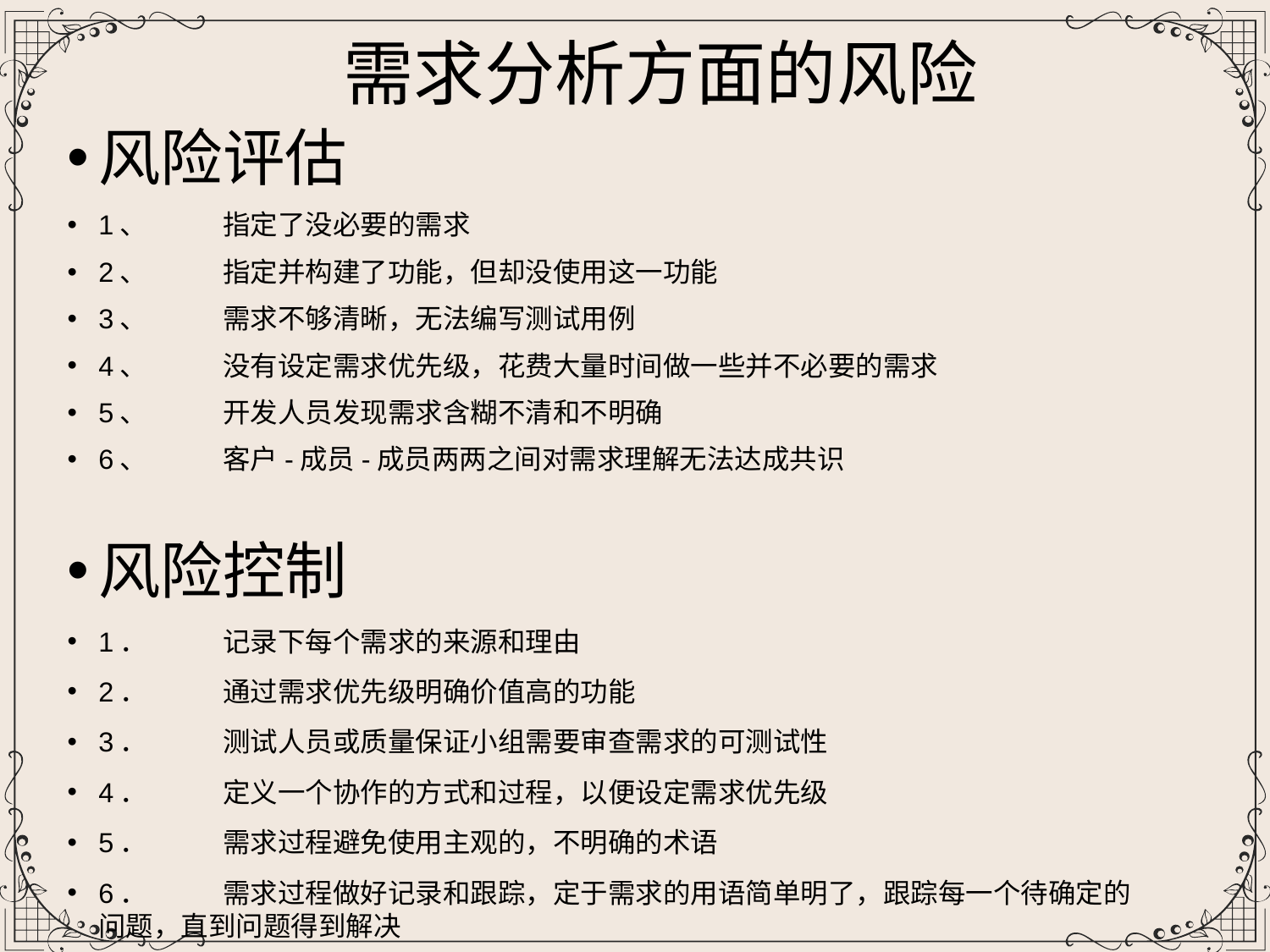

需求分析方面的风险
风险评估
1、	指定了没必要的需求
2、	指定并构建了功能，但却没使用这一功能
3、	需求不够清晰，无法编写测试用例
4、	没有设定需求优先级，花费大量时间做一些并不必要的需求
5、	开发人员发现需求含糊不清和不明确
6、	客户-成员-成员两两之间对需求理解无法达成共识

风险控制
1．	记录下每个需求的来源和理由
2．	通过需求优先级明确价值高的功能
3．	测试人员或质量保证小组需要审查需求的可测试性
4．	定义一个协作的方式和过程，以便设定需求优先级
5．	需求过程避免使用主观的，不明确的术语
6．	需求过程做好记录和跟踪，定于需求的用语简单明了，跟踪每一个待确定的问题，直到问题得到解决